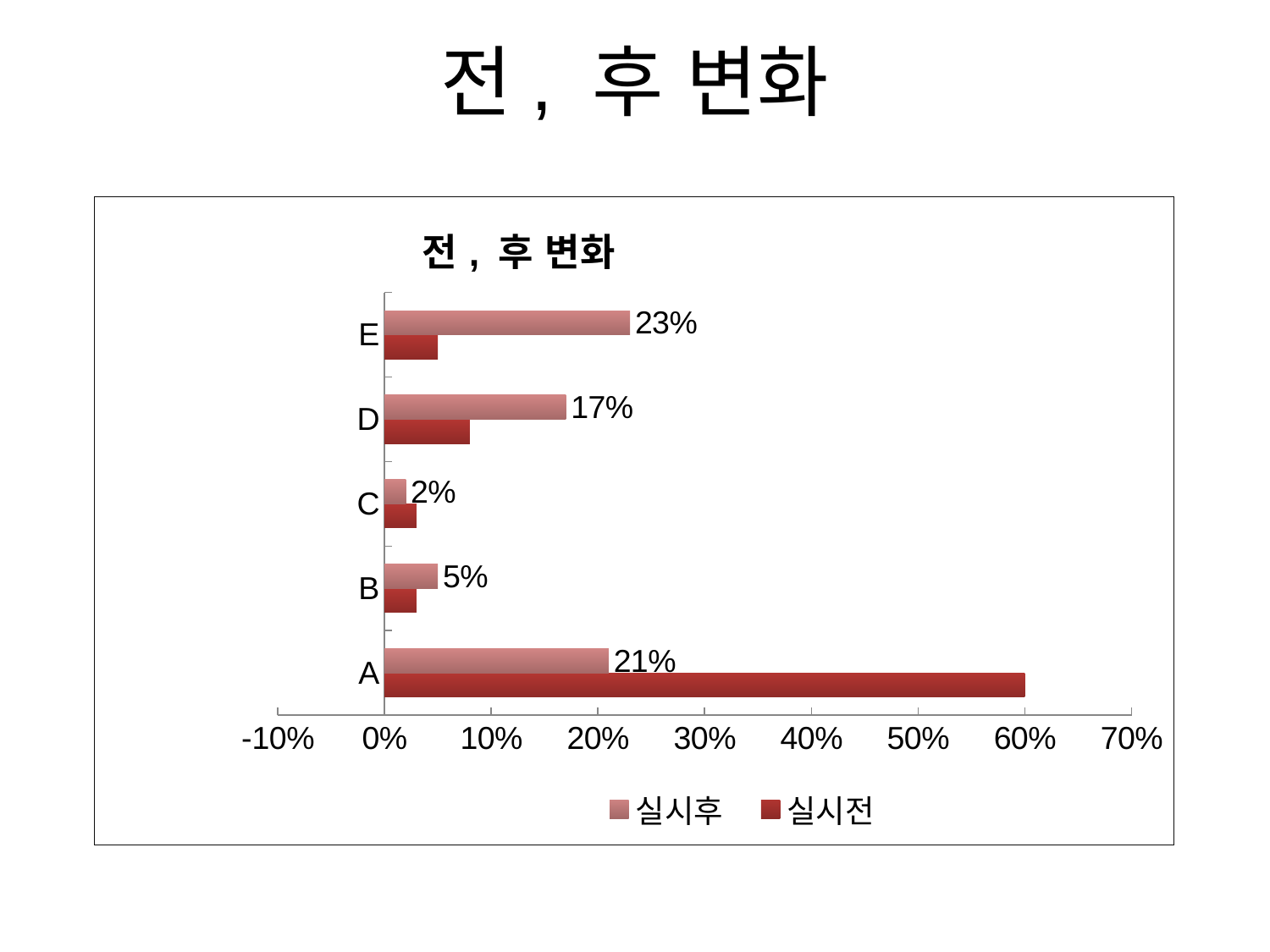

# 전, 후 변화

### Chart: 전, 후 변화

| Category | 실시전 | 실시후 |
|---|---|---|
| A | 0.6000000000000003 | 0.21000000000000008 |
| B | 0.030000000000000016 | 0.05000000000000003 |
| C | 0.030000000000000016 | 0.020000000000000014 |
| D | 0.08000000000000006 | 0.17 |
| E | 0.05000000000000003 | 0.23 |